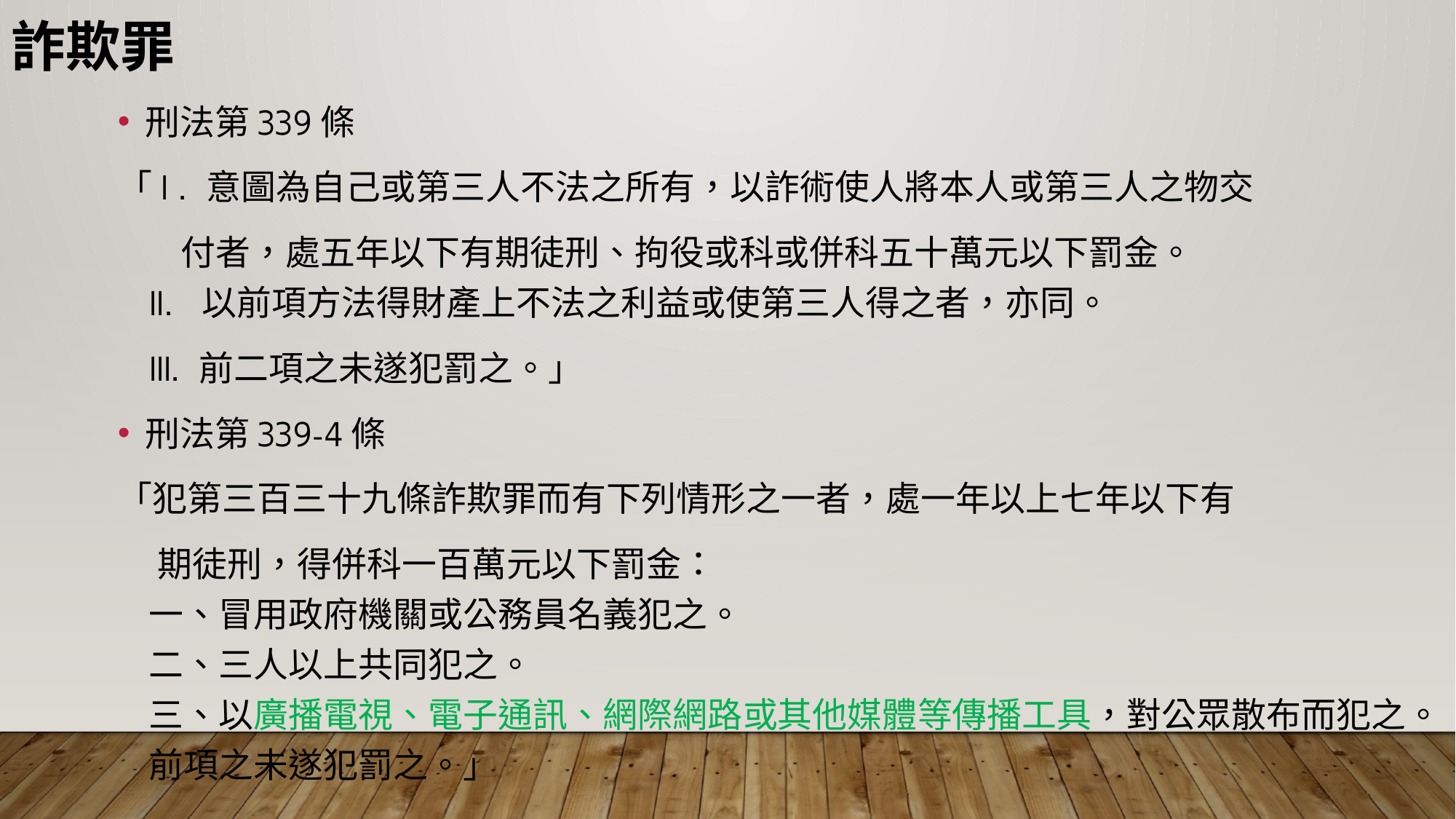

詐欺罪
刑法第339條
「I . 意圖為自己或第三人不法之所有，以詐術使人將本人或第三人之物交
       付者，處五年以下有期徒刑、拘役或科或併科五十萬元以下罰金。
   II.  以前項方法得財產上不法之利益或使第三人得之者，亦同。
   III. 前二項之未遂犯罰之。」
刑法第339-4條
「犯第三百三十九條詐欺罪而有下列情形之一者，處一年以上七年以下有
    期徒刑，得併科一百萬元以下罰金：
    一、冒用政府機關或公務員名義犯之。
    二、三人以上共同犯之。
    三、以廣播電視、電子通訊、網際網路或其他媒體等傳播工具，對公眾散布而犯之。
    前項之未遂犯罰之。」